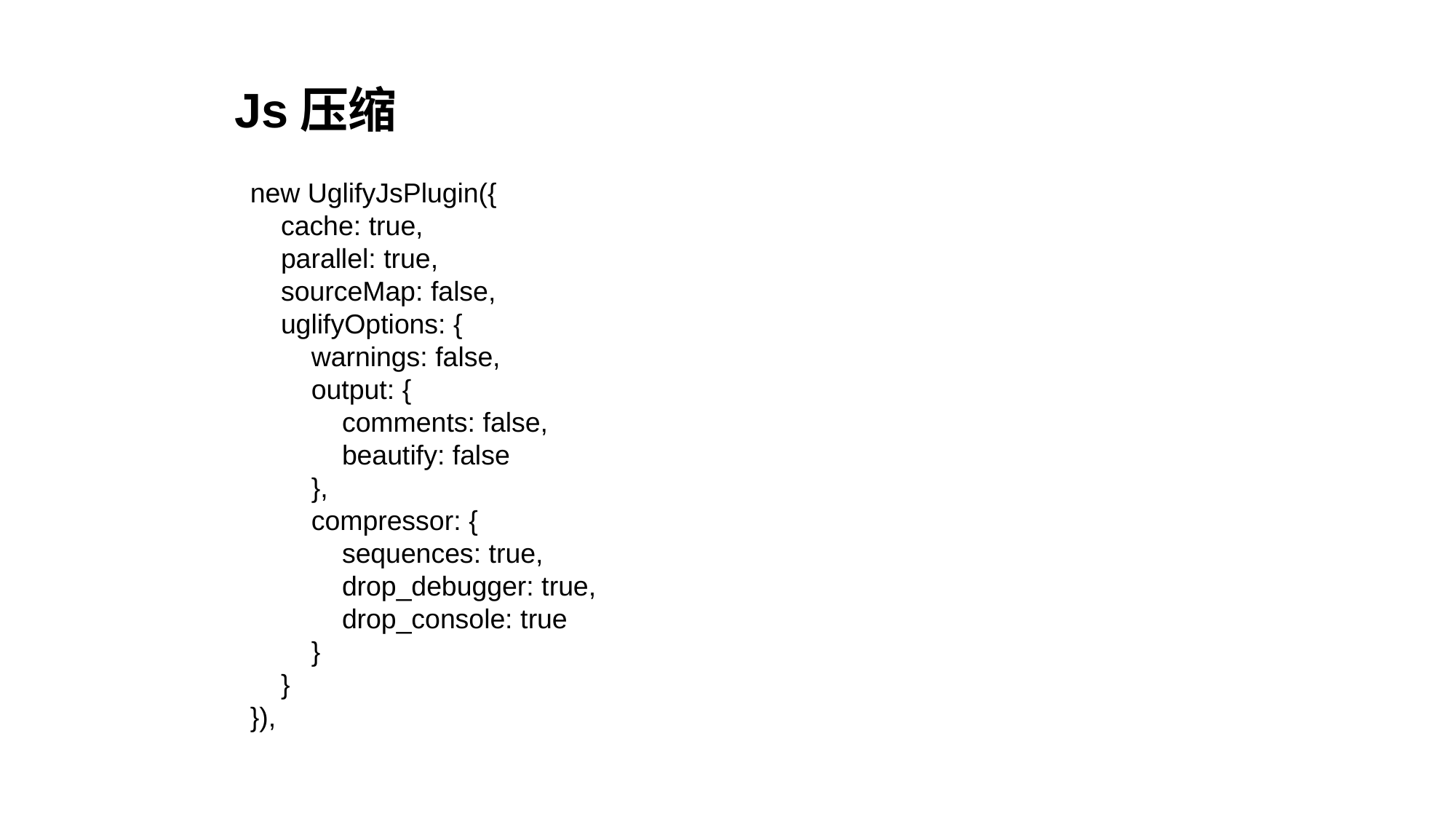

Js压缩
new UglifyJsPlugin({
    cache: true,
    parallel: true,
    sourceMap: false,
    uglifyOptions: {
        warnings: false,
        output: {
            comments: false,
            beautify: false
        },
        compressor: {
            sequences: true,
            drop_debugger: true,
            drop_console: true
        }
    }
}),